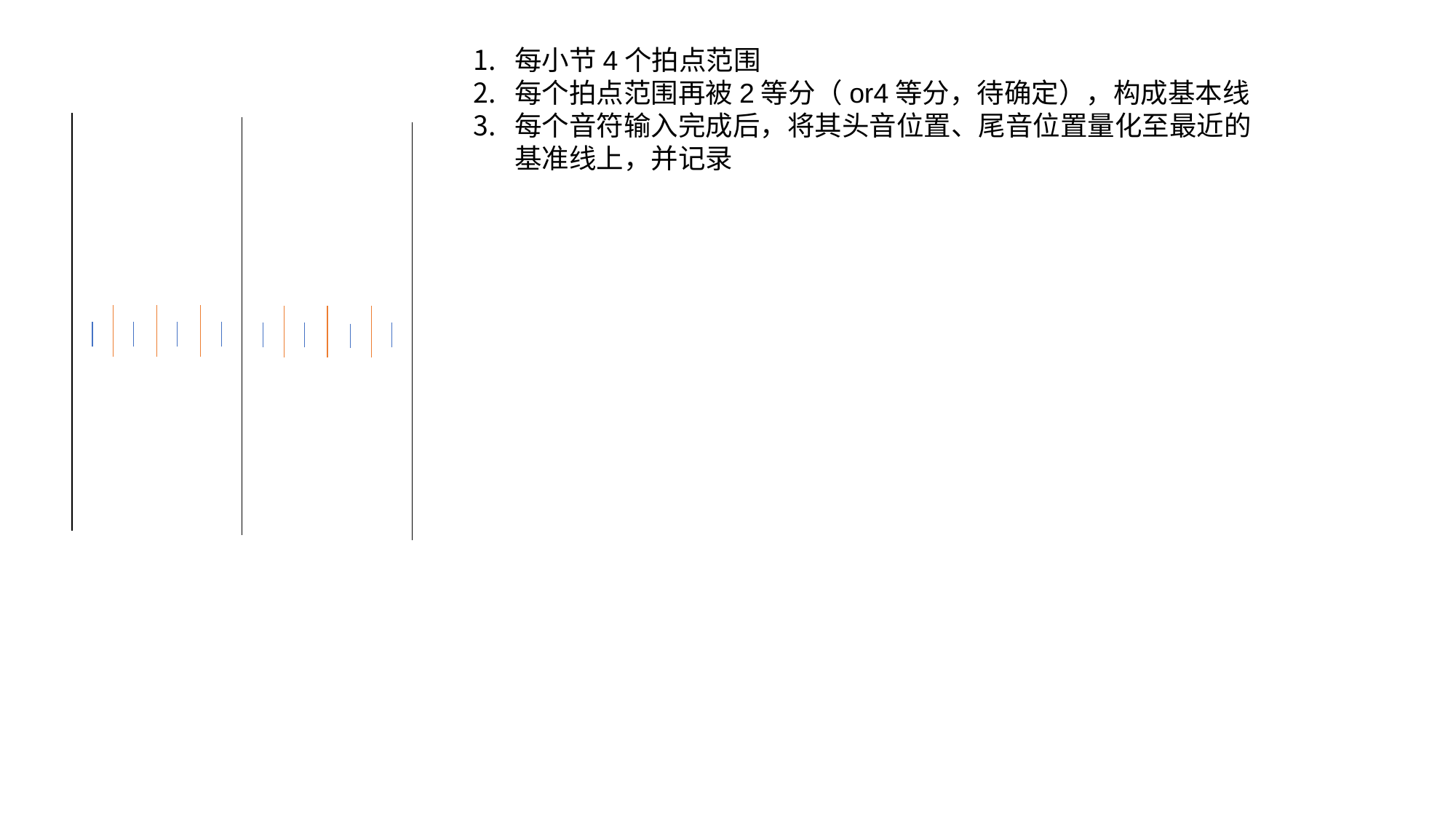

每小节4个拍点范围
每个拍点范围再被2等分（or4等分，待确定），构成基本线
每个音符输入完成后，将其头音位置、尾音位置量化至最近的基准线上，并记录